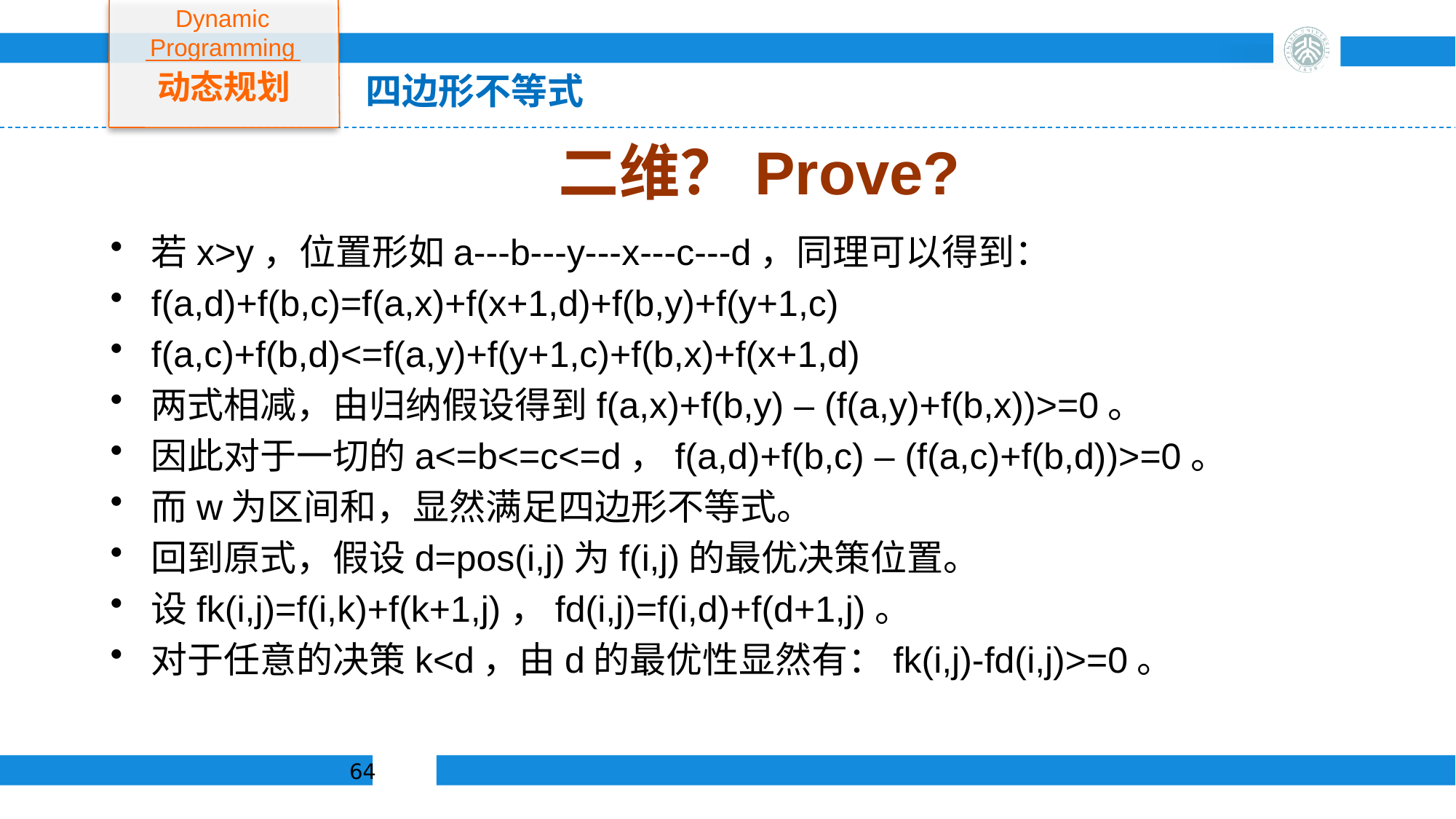

Dynamic Programming
动态规划
四边形不等式
# 二维？Prove?
若x>y，位置形如a---b---y---x---c---d，同理可以得到：
f(a,d)+f(b,c)=f(a,x)+f(x+1,d)+f(b,y)+f(y+1,c)
f(a,c)+f(b,d)<=f(a,y)+f(y+1,c)+f(b,x)+f(x+1,d)
两式相减，由归纳假设得到f(a,x)+f(b,y) – (f(a,y)+f(b,x))>=0。
因此对于一切的a<=b<=c<=d，f(a,d)+f(b,c) – (f(a,c)+f(b,d))>=0。
而w为区间和，显然满足四边形不等式。
回到原式，假设d=pos(i,j)为f(i,j)的最优决策位置。
设fk(i,j)=f(i,k)+f(k+1,j)，fd(i,j)=f(i,d)+f(d+1,j)。
对于任意的决策k<d，由d的最优性显然有：fk(i,j)-fd(i,j)>=0。